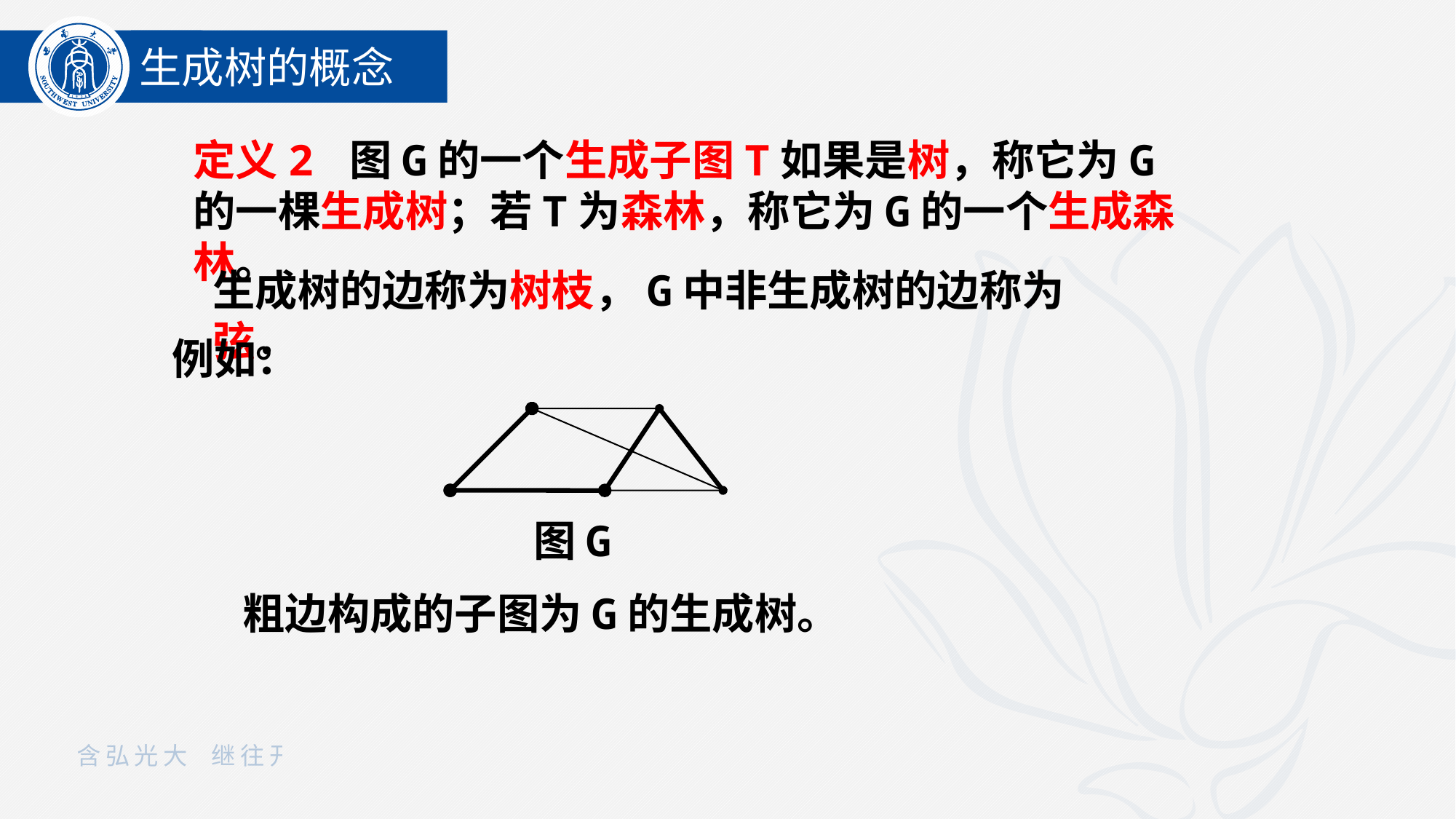

生成树的概念
定义2 图G的一个生成子图T如果是树，称它为G的一棵生成树；若T为森林，称它为G的一个生成森林。
生成树的边称为树枝，G中非生成树的边称为弦。
例如：

图G
粗边构成的子图为G的生成树。